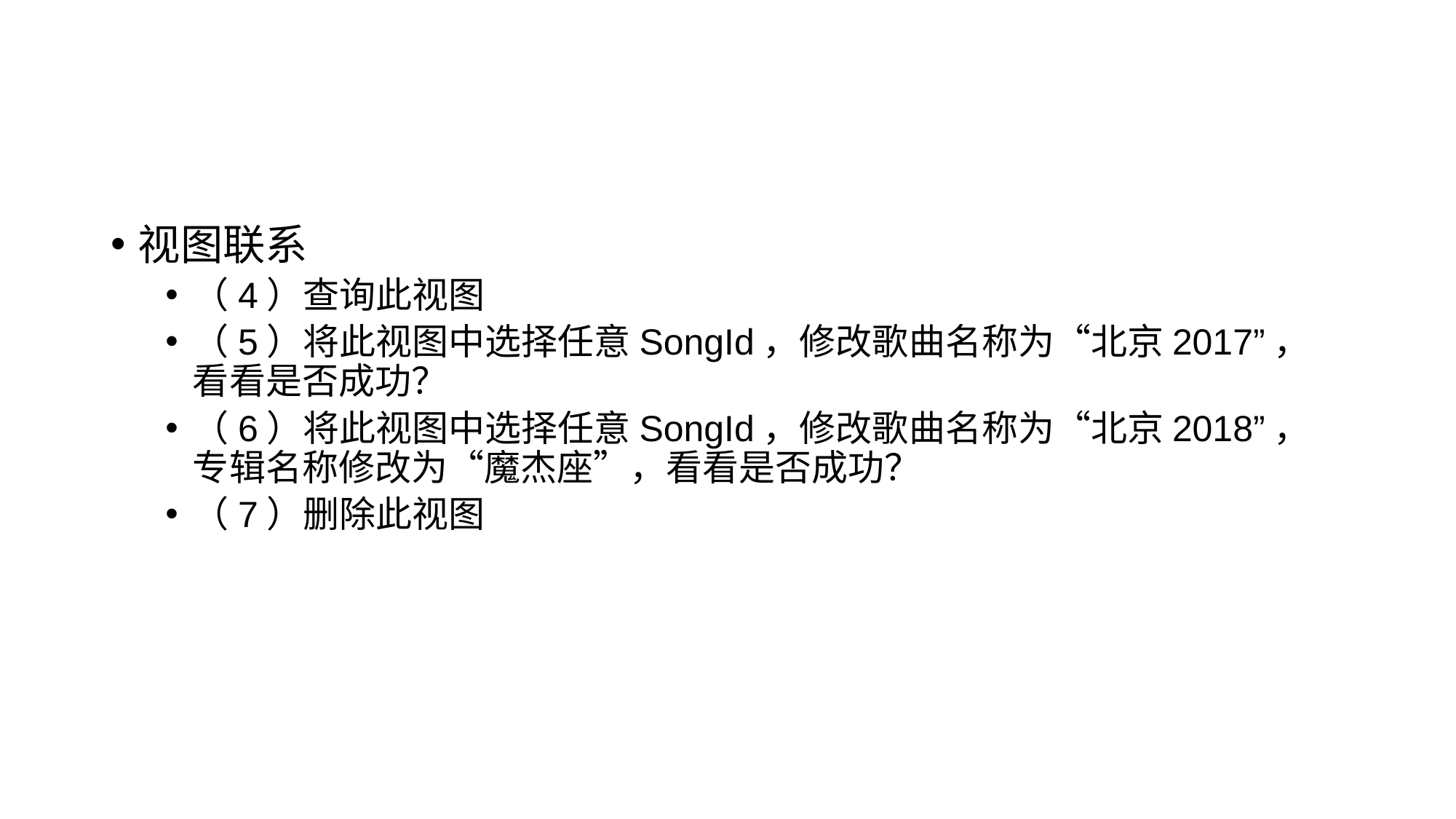

#
视图联系
（4）查询此视图
（5）将此视图中选择任意SongId，修改歌曲名称为“北京2017”，看看是否成功？
（6）将此视图中选择任意SongId，修改歌曲名称为“北京2018”，专辑名称修改为“魔杰座”，看看是否成功？
（7）删除此视图